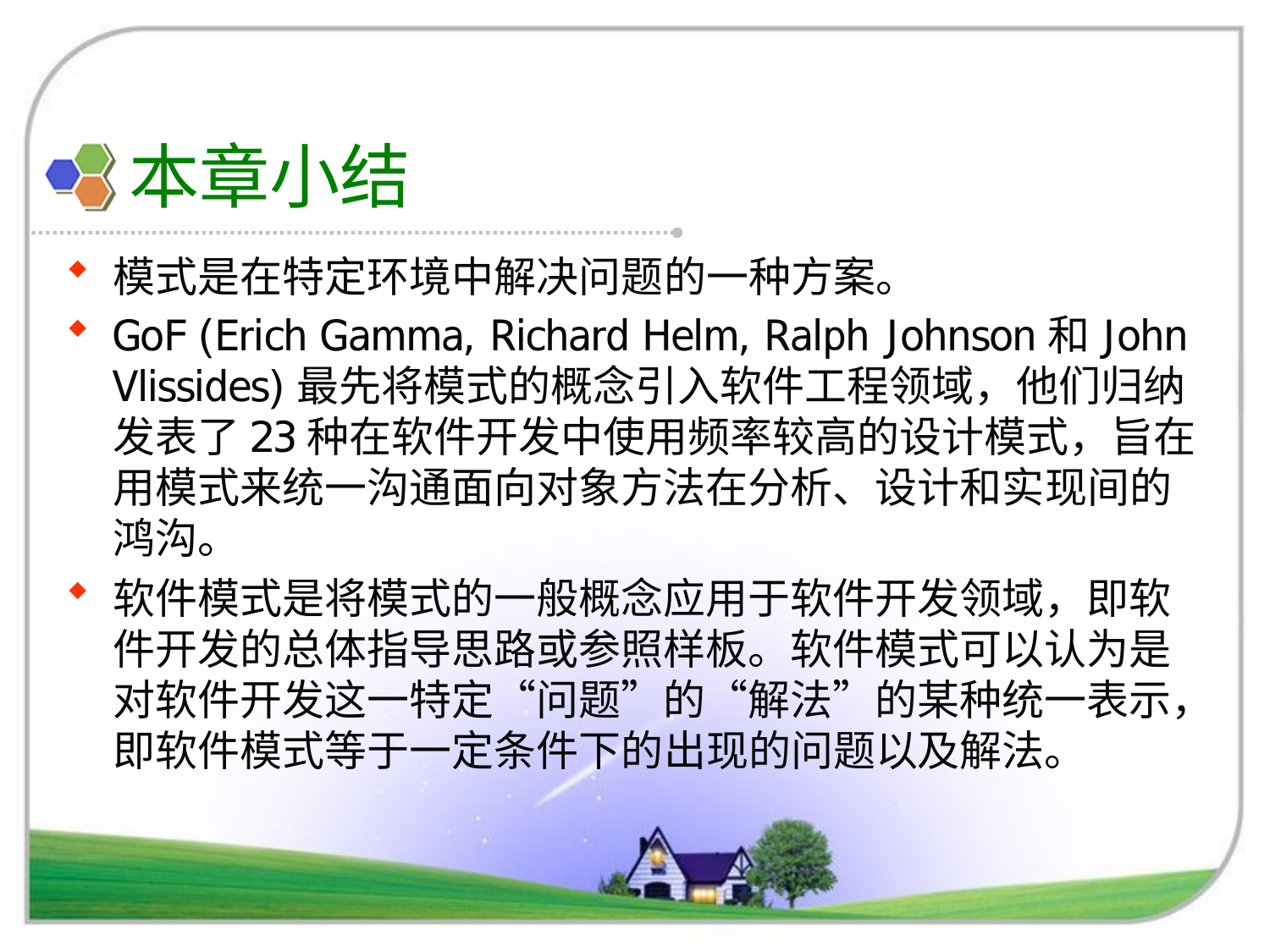

# 本章小结
模式是在特定环境中解决问题的一种方案。
GoF (Erich Gamma, Richard Helm, Ralph Johnson和John Vlissides)最先将模式的概念引入软件工程领域，他们归纳发表了23种在软件开发中使用频率较高的设计模式，旨在用模式来统一沟通面向对象方法在分析、设计和实现间的鸿沟。
软件模式是将模式的一般概念应用于软件开发领域，即软件开发的总体指导思路或参照样板。软件模式可以认为是对软件开发这一特定“问题”的“解法”的某种统一表示，即软件模式等于一定条件下的出现的问题以及解法。